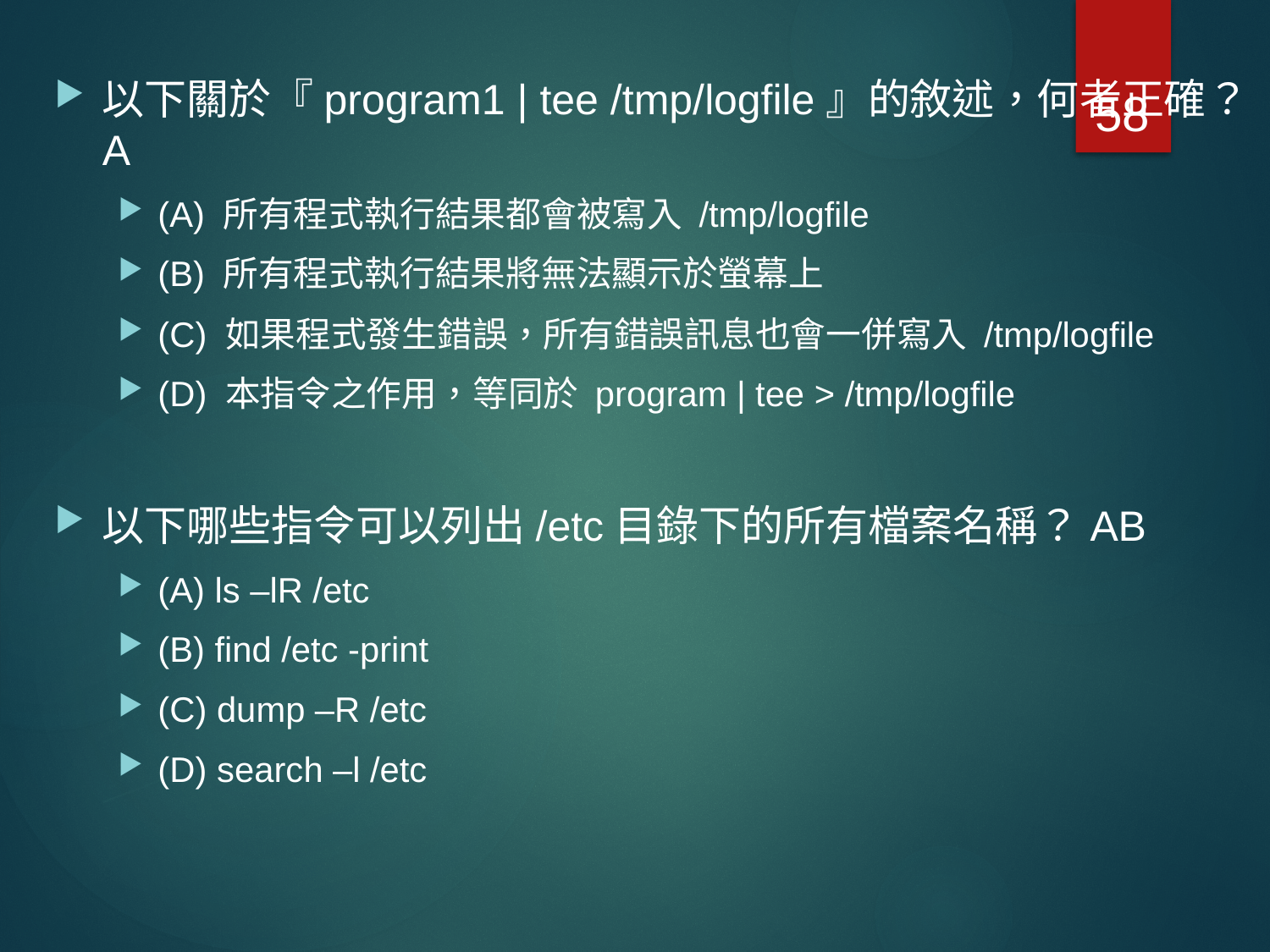

58
以下關於『program1 | tee /tmp/logfile』的敘述，何者正確？A
(A) 所有程式執行結果都會被寫入 /tmp/logfile
(B) 所有程式執行結果將無法顯示於螢幕上
(C) 如果程式發生錯誤，所有錯誤訊息也會一併寫入 /tmp/logfile
(D) 本指令之作用，等同於 program | tee > /tmp/logfile

以下哪些指令可以列出/etc目錄下的所有檔案名稱？AB
(A) ls –lR /etc
(B) find /etc -print
(C) dump –R /etc
(D) search –l /etc